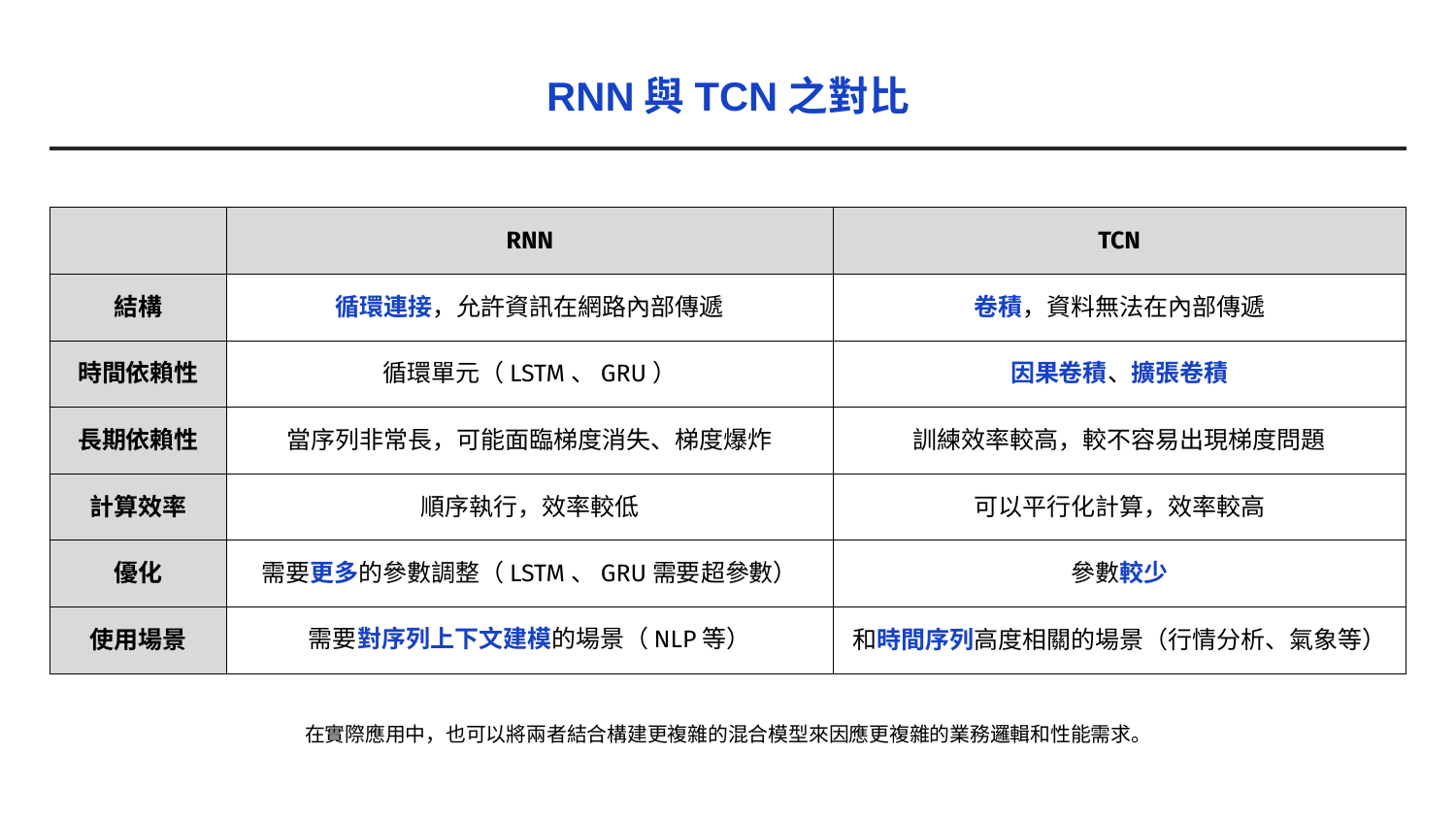

# RNN與TCN之對比
|  | RNN | TCN |
| --- | --- | --- |
| 結構 | 循環連接，允許資訊在網路內部傳遞 | 卷積，資料無法在內部傳遞 |
| 時間依賴性 | 循環單元（LSTM、GRU） | 因果卷積、擴張卷積 |
| 長期依賴性 | 當序列非常長，可能面臨梯度消失、梯度爆炸 | 訓練效率較高，較不容易出現梯度問題 |
| 計算效率 | 順序執行，效率較低 | 可以平行化計算，效率較高 |
| 優化 | 需要更多的參數調整（LSTM、GRU需要超參數） | 參數較少 |
| 使用場景 | 需要對序列上下文建模的場景（NLP等） | 和時間序列高度相關的場景（行情分析、氣象等） |
在實際應用中，也可以將兩者結合構建更複雜的混合模型來因應更複雜的業務邏輯和性能需求。